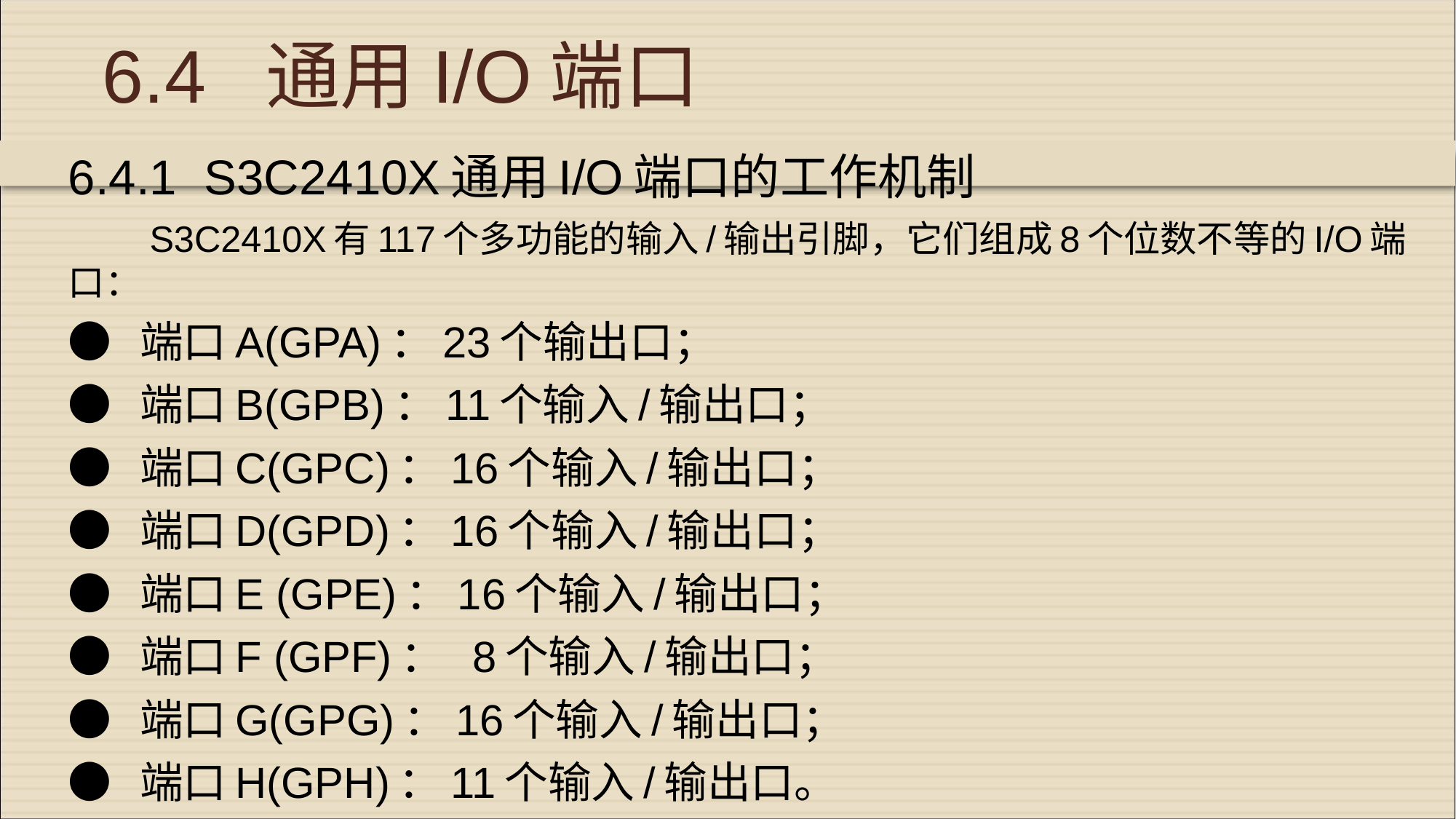

# 6.4  通用I/O端口

6.4.1  S3C2410X通用I/O端口的工作机制
        S3C2410X有117个多功能的输入/输出引脚，它们组成8个位数不等的I/O端口：
●  端口A(GPA)：23个输出口；
●  端口B(GPB)：11个输入/输出口；
●  端口C(GPC)：16个输入/输出口；
●  端口D(GPD)：16个输入/输出口；
●  端口E (GPE)：16个输入/输出口；
●  端口F (GPF)：  8个输入/输出口；
●  端口G(GPG)：16个输入/输出口；
●  端口H(GPH)：11个输入/输出口。